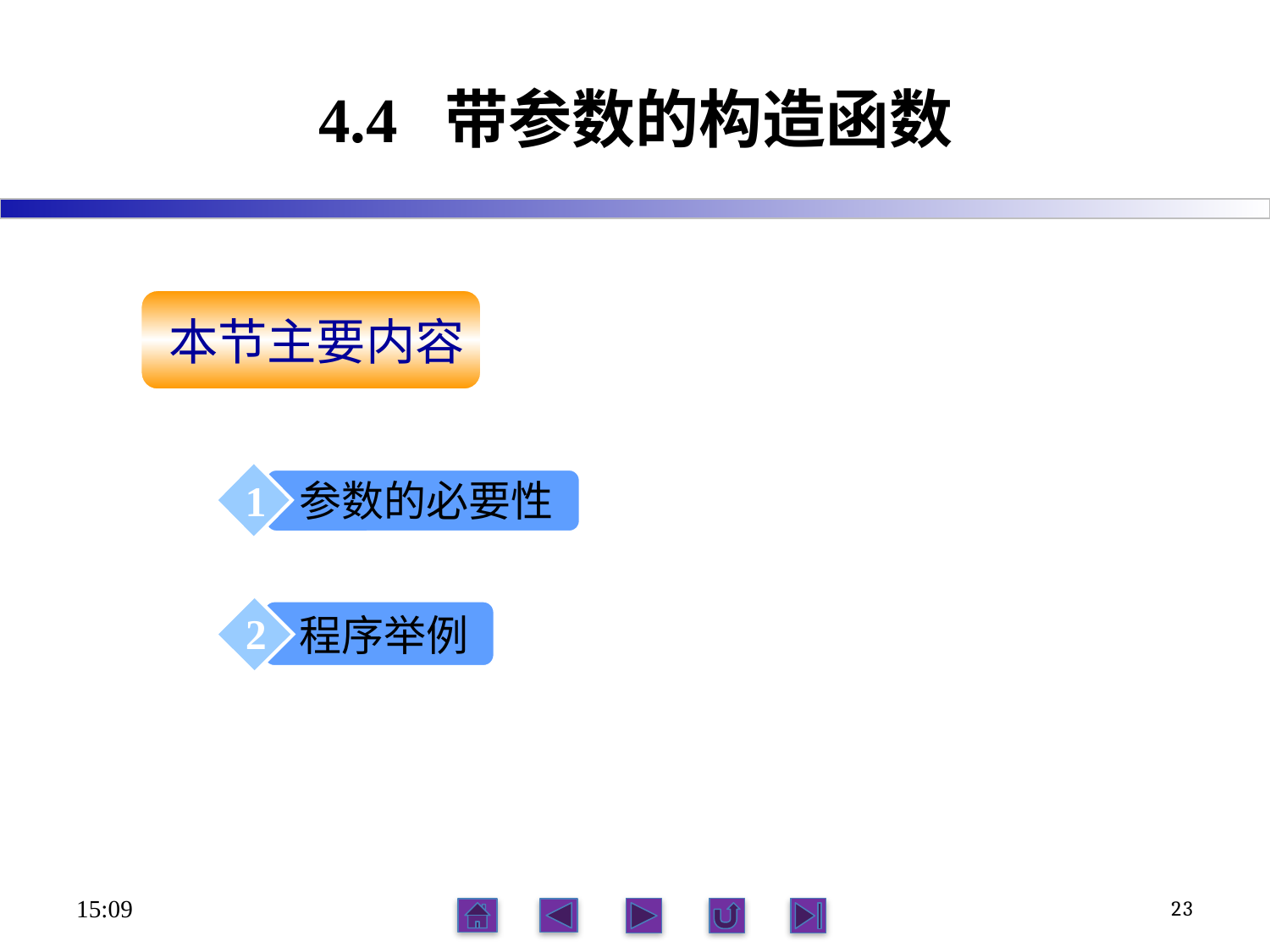

# 4.4  带参数的构造函数

本节主要内容

参数的必要性
1

2

程序举例
15:09
23